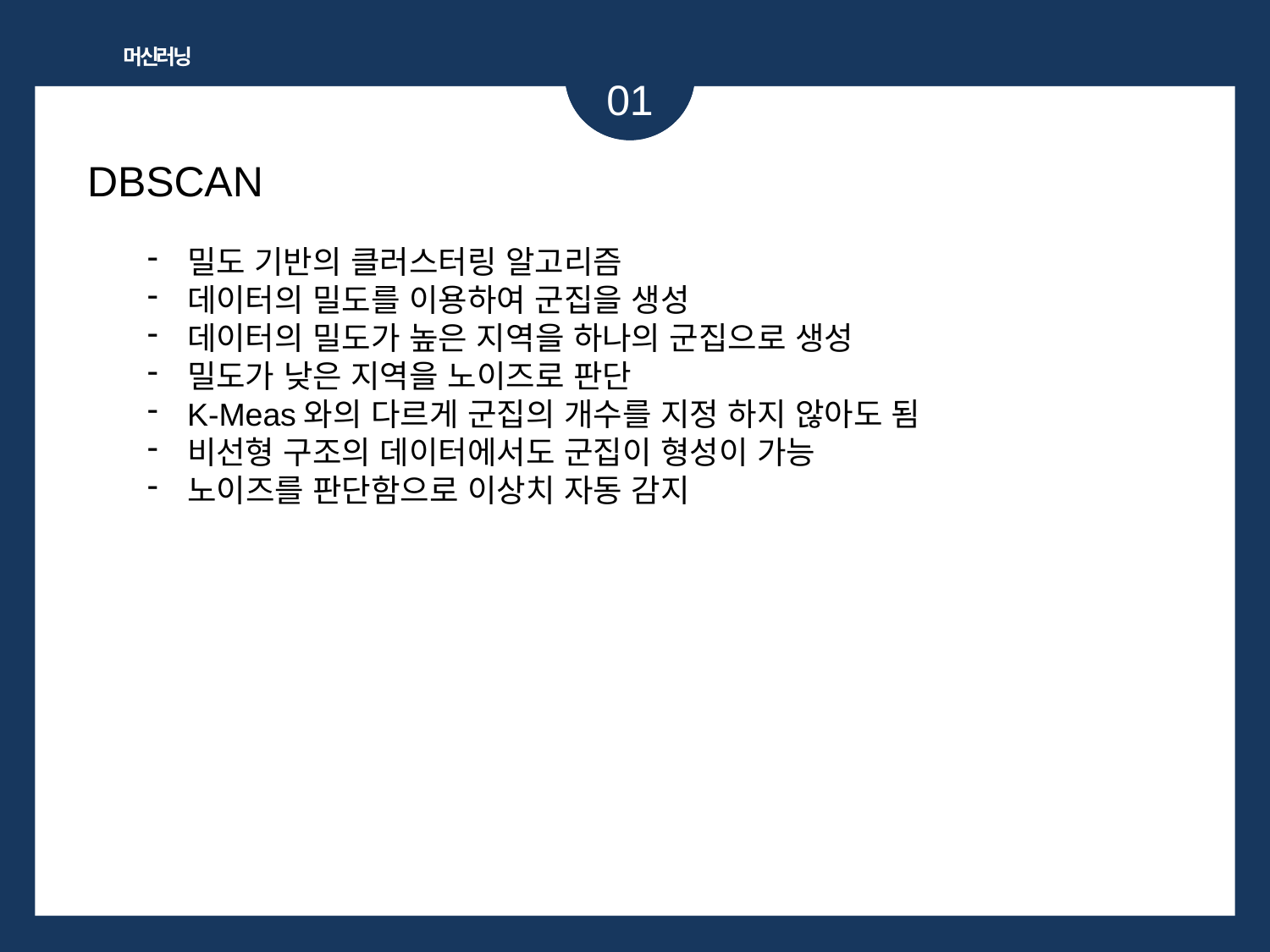

머신러닝
01
DBSCAN
밀도 기반의 클러스터링 알고리즘
데이터의 밀도를 이용하여 군집을 생성
데이터의 밀도가 높은 지역을 하나의 군집으로 생성
밀도가 낮은 지역을 노이즈로 판단
K-Meas와의 다르게 군집의 개수를 지정 하지 않아도 됨
비선형 구조의 데이터에서도 군집이 형성이 가능
노이즈를 판단함으로 이상치 자동 감지